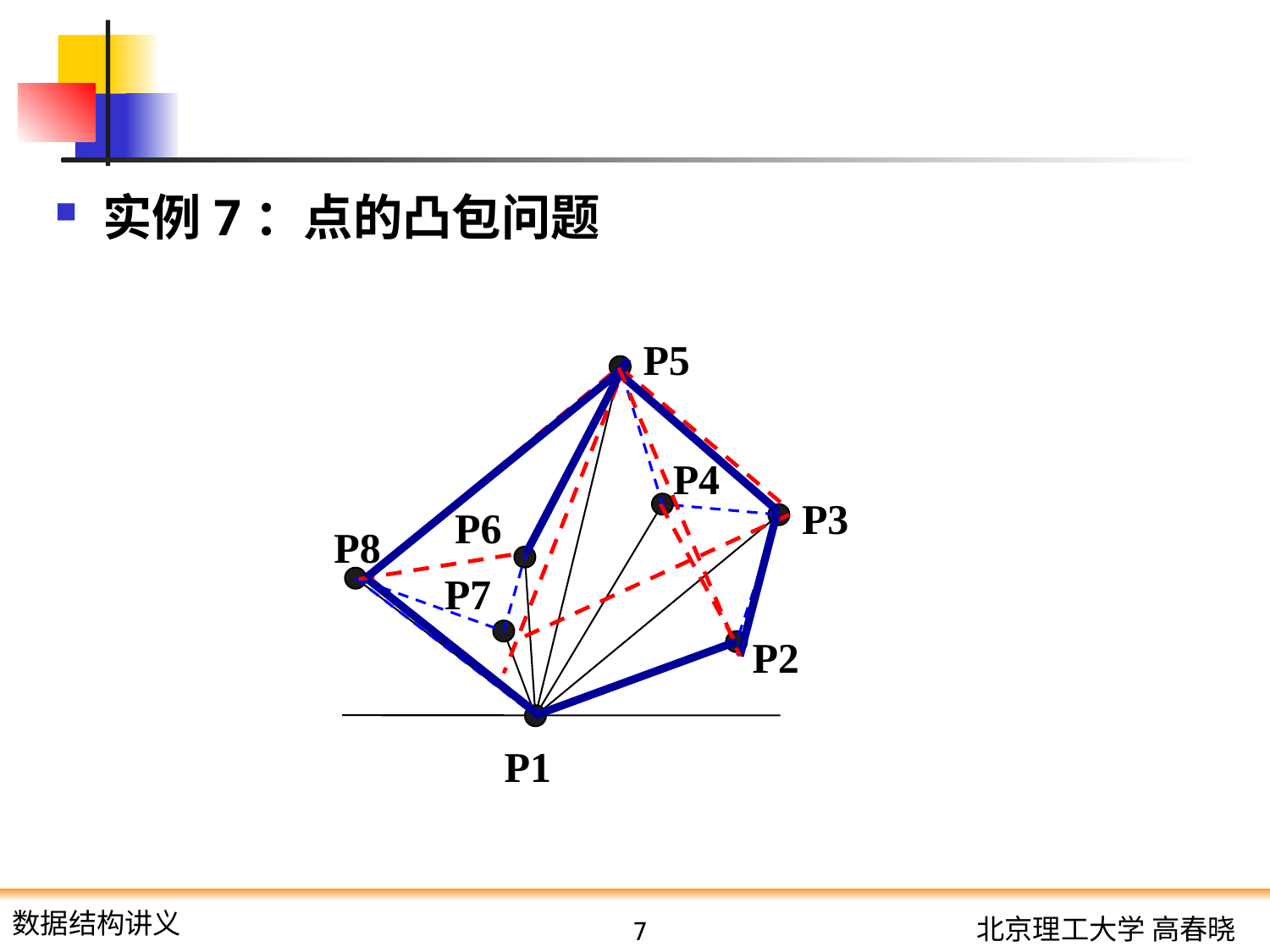

#
实例7：点的凸包问题
P5

P4
P3
P6

P8

P7

P2

P1
7